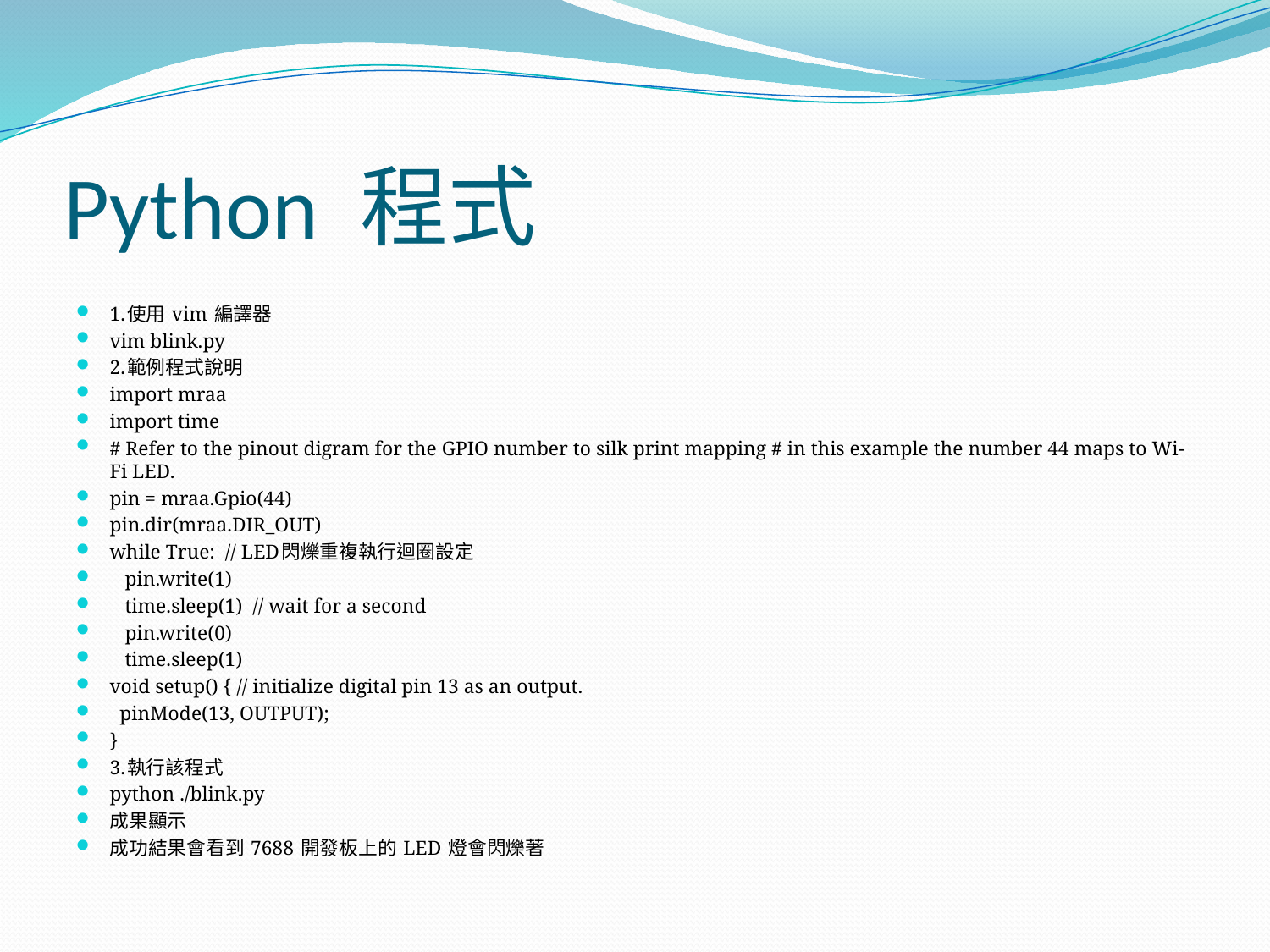

# Python 程式

1.使用 vim 編譯器
vim blink.py
2.範例程式說明
import mraa
import time
# Refer to the pinout digram for the GPIO number to silk print mapping # in this example the number 44 maps to Wi-Fi LED.
pin = mraa.Gpio(44)
pin.dir(mraa.DIR_OUT)
while True:  // LED閃爍重複執行迴圈設定
   pin.write(1)
   time.sleep(1)  // wait for a second
   pin.write(0)
   time.sleep(1)
void setup() { // initialize digital pin 13 as an output.
  pinMode(13, OUTPUT);
}
3.執行該程式
python ./blink.py
成果顯示
成功結果會看到 7688 開發板上的 LED 燈會閃爍著